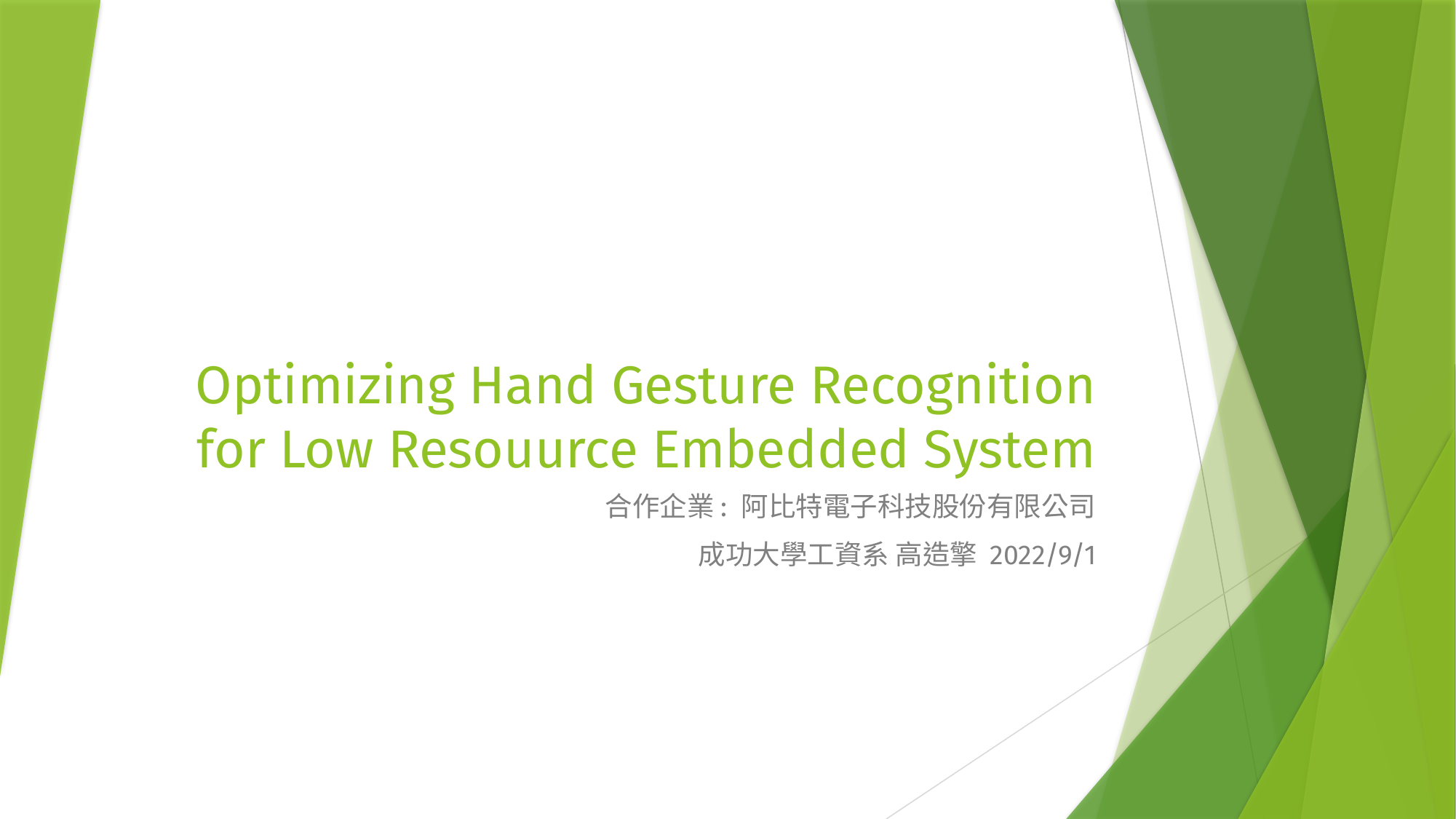

# Optimizing Hand Gesture Recognition for Low Resouurce Embedded System
合作企業: 阿比特電子科技股份有限公司
成功大學工資系 高造擎 2022/9/1